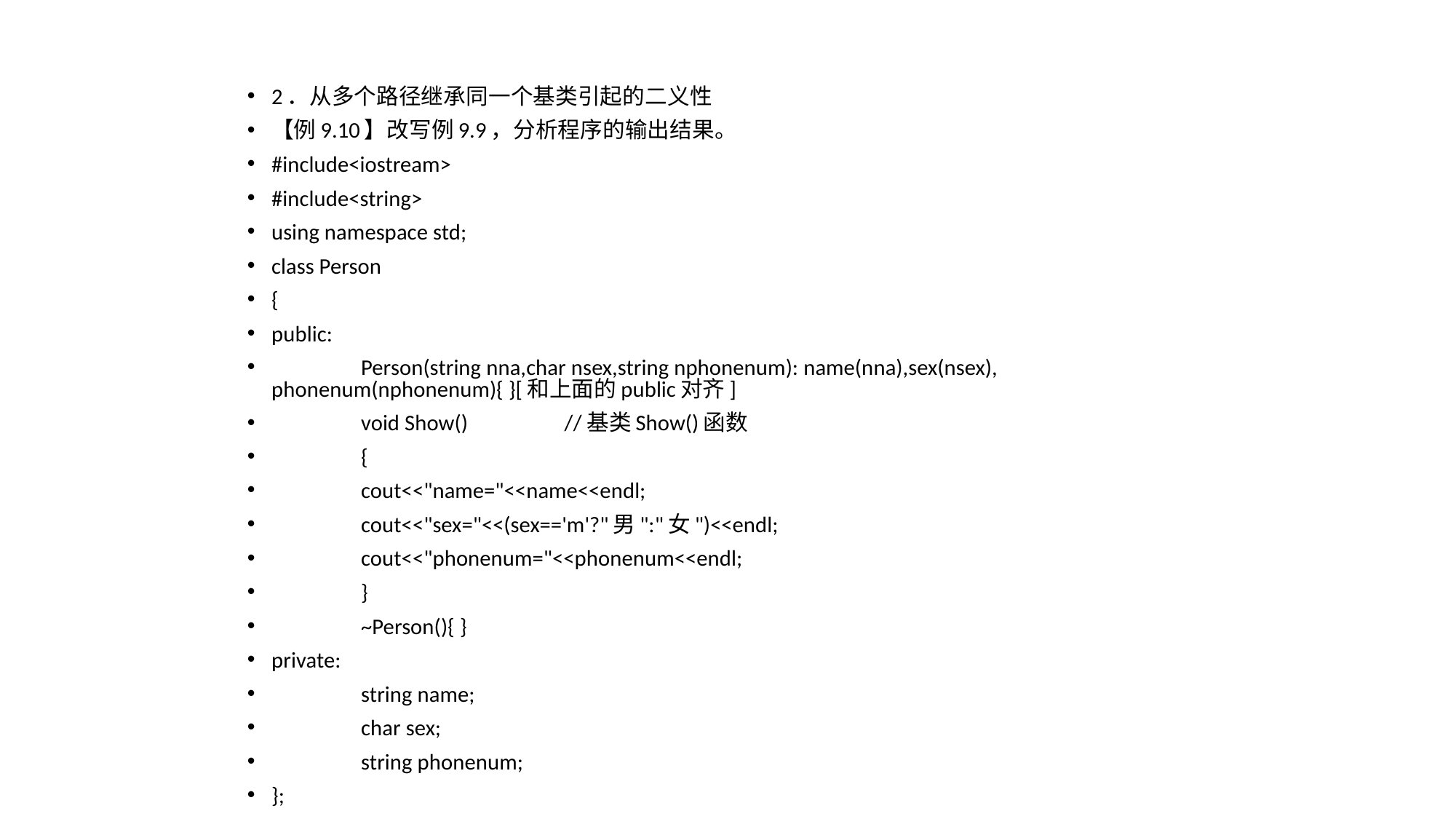

2．从多个路径继承同一个基类引起的二义性
【例9.10】改写例9.9，分析程序的输出结果。
#include<iostream>
#include<string>
using namespace std;
class Person
{
public:
	Person(string nna,char nsex,string nphonenum): name(nna),sex(nsex), phonenum(nphonenum){ }[和上面的public对齐]
	void Show()                   //基类Show()函数
	{
		cout<<"name="<<name<<endl;
		cout<<"sex="<<(sex=='m'?"男":"女")<<endl;
		cout<<"phonenum="<<phonenum<<endl;
	}
	~Person(){ }
private:
	string name;
	char sex;
	string phonenum;
};